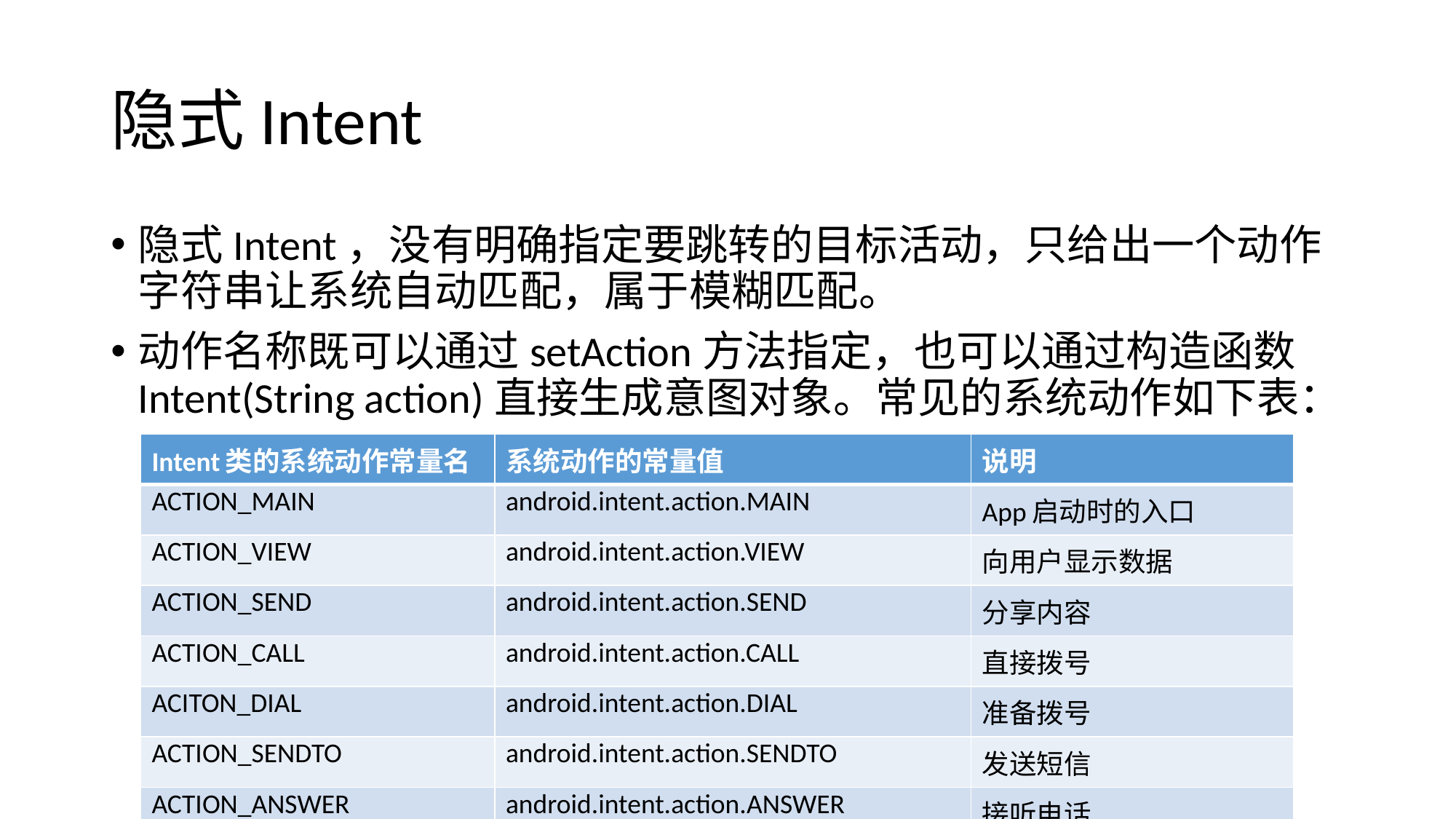

# 隐式Intent
隐式Intent，没有明确指定要跳转的目标活动，只给出一个动作字符串让系统自动匹配，属于模糊匹配。
动作名称既可以通过setAction方法指定，也可以通过构造函数Intent(String action)直接生成意图对象。常见的系统动作如下表：
| Intent类的系统动作常量名 | 系统动作的常量值 | 说明 |
| --- | --- | --- |
| ACTION\_MAIN | android.intent.action.MAIN | App启动时的入口 |
| ACTION\_VIEW | android.intent.action.VIEW | 向用户显示数据 |
| ACTION\_SEND | android.intent.action.SEND | 分享内容 |
| ACTION\_CALL | android.intent.action.CALL | 直接拨号 |
| ACITON\_DIAL | android.intent.action.DIAL | 准备拨号 |
| ACTION\_SENDTO | android.intent.action.SENDTO | 发送短信 |
| ACTION\_ANSWER | android.intent.action.ANSWER | 接听电话 |